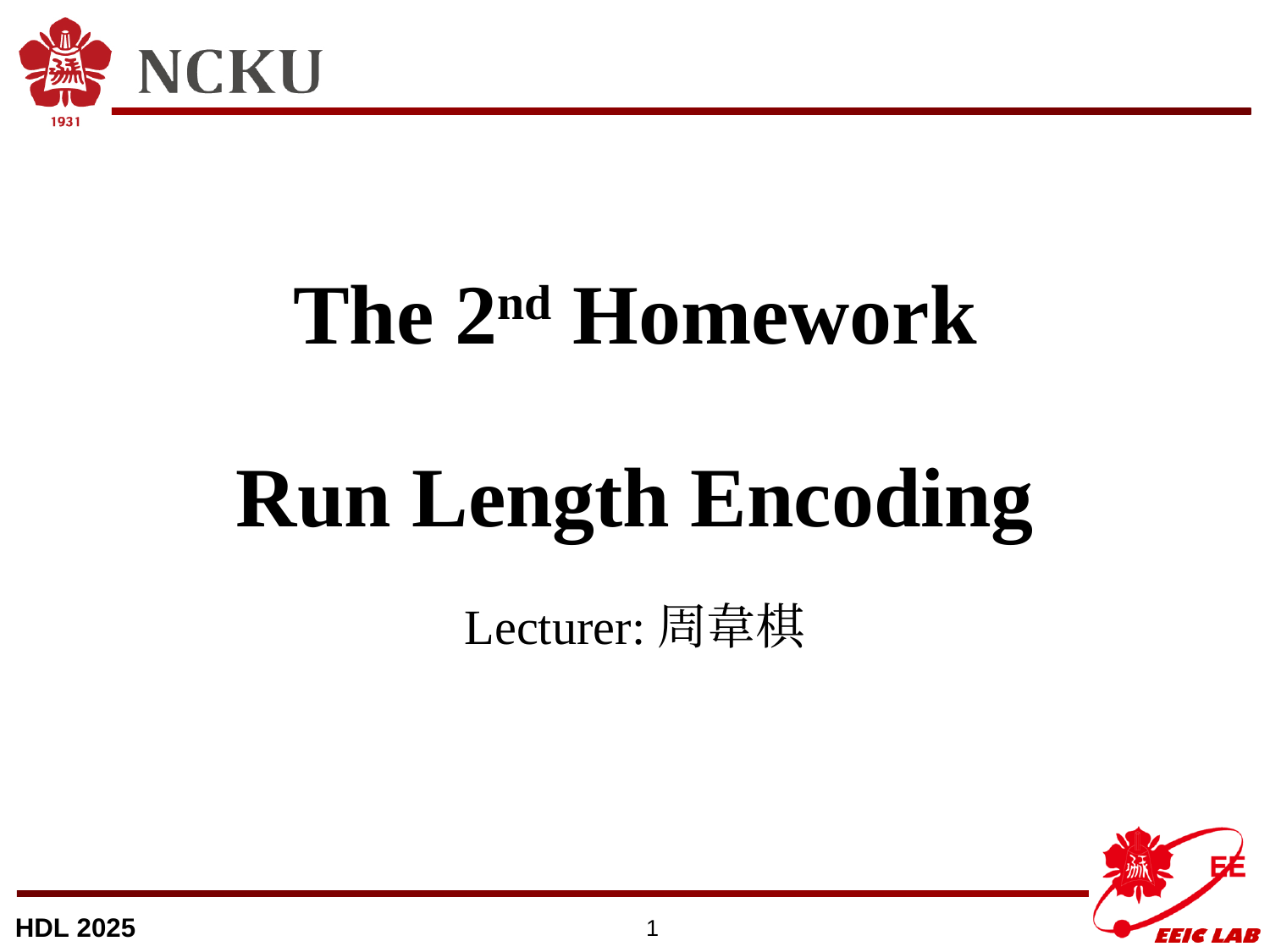

# The 2nd Homework Run Length Encoding
Lecturer:周韋棋

1